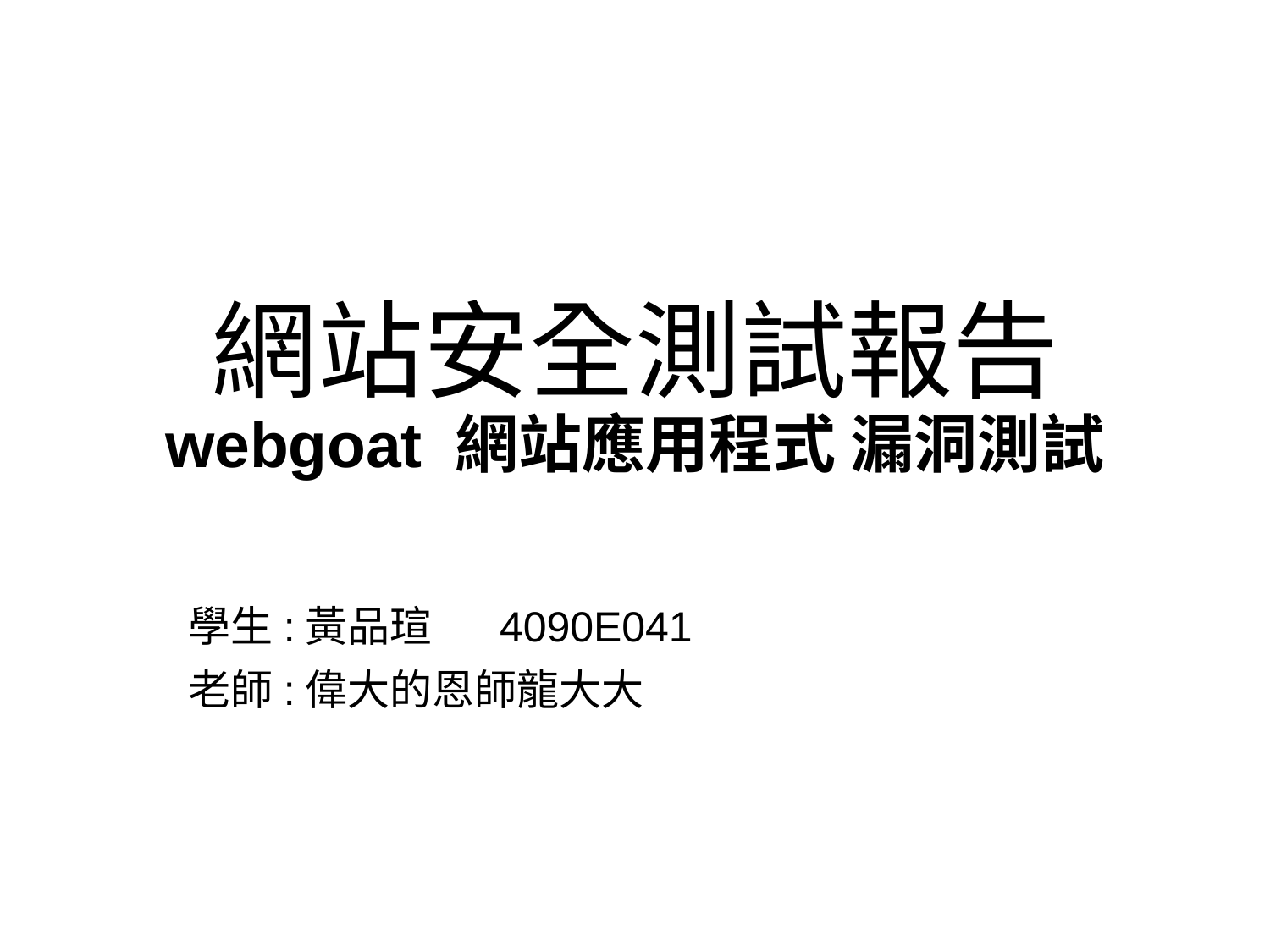

# 網站安全測試報告 webgoat 網站應用程式 漏洞測試
學生:黃品瑄      4090E041
老師:偉大的恩師龍大大